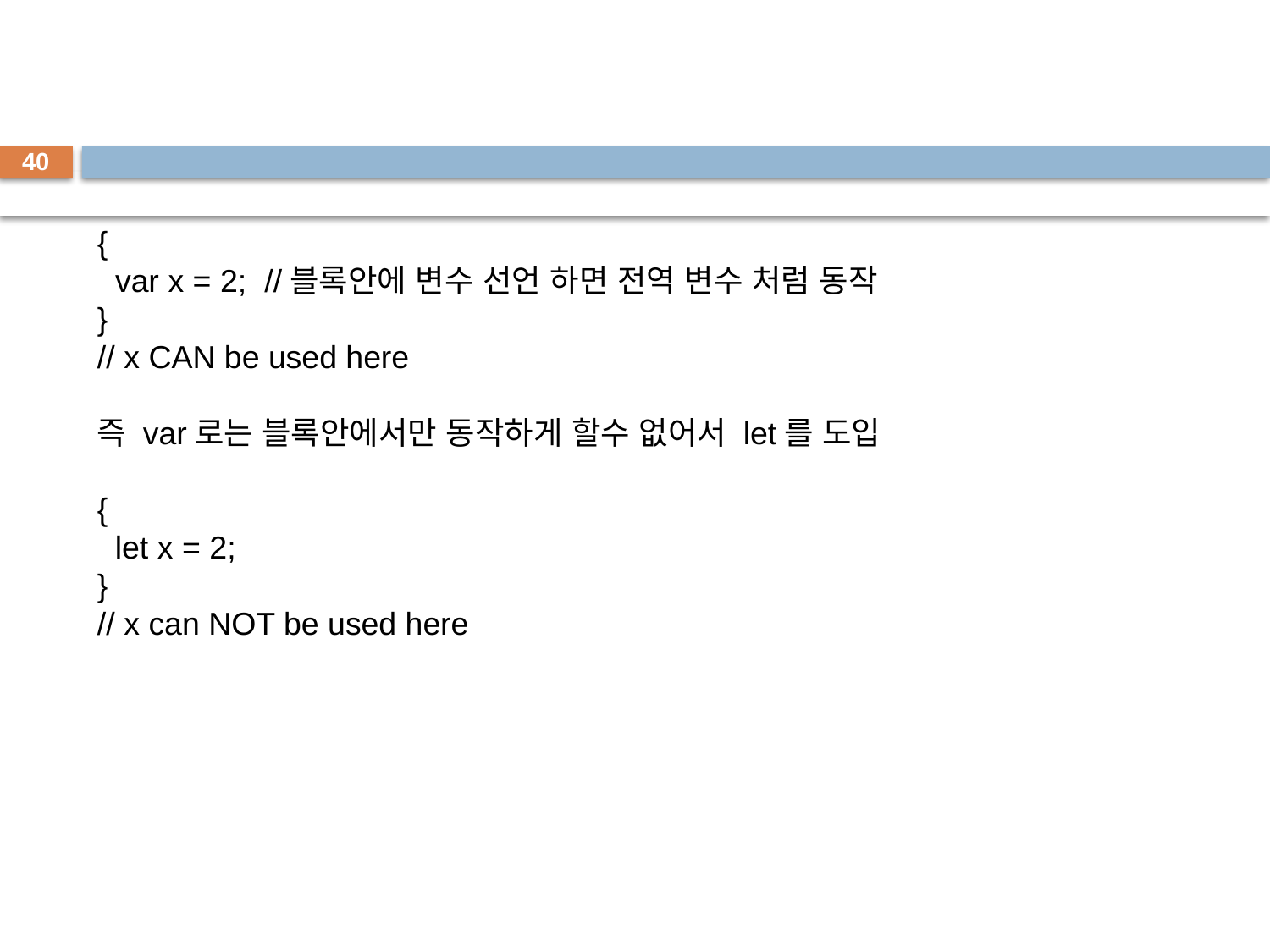

#
40
{
  var x = 2;  //블록안에 변수 선언 하면 전역 변수 처럼 동작
}
// x CAN be used here
즉 var로는 블록안에서만 동작하게 할수 없어서 let를 도입
{
  let x = 2;
}
// x can NOT be used here